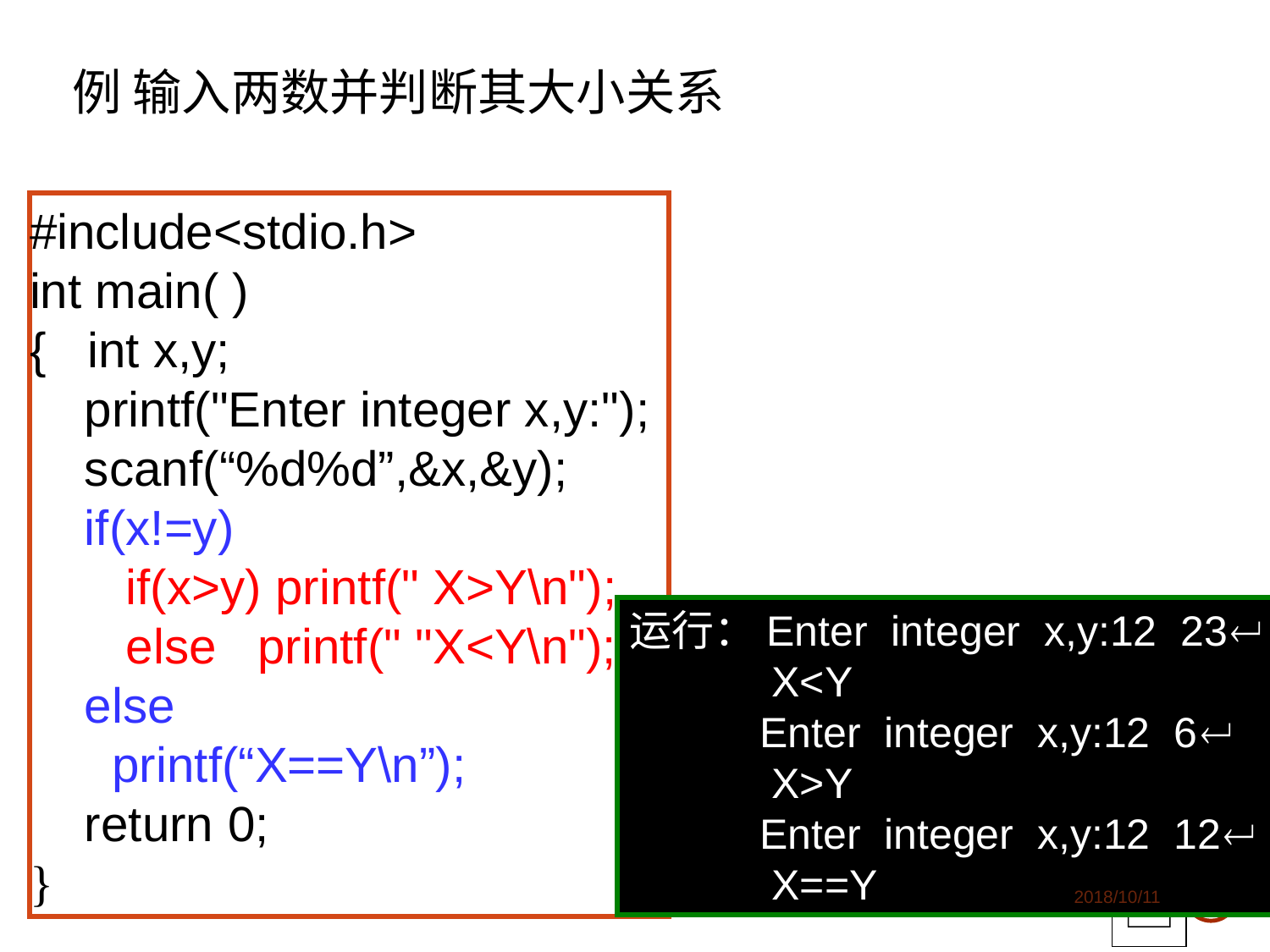

例 输入两数并判断其大小关系
#include<stdio.h>
int main( )
{   int x,y;
    printf("Enter integer x,y:");
    scanf(“%d%d”,&x,&y);
    if(x!=y)
       if(x>y) printf(" X>Y\n");
       else   printf(" "X<Y\n");
    else
      printf(“X==Y\n”);
    return 0;
}
运行：Enter  integer  x,y:12  23↵
            X<Y
           Enter  integer  x,y:12  6↵
            X>Y
           Enter  integer  x,y:12  12↵
            X==Y

2018/10/11
23